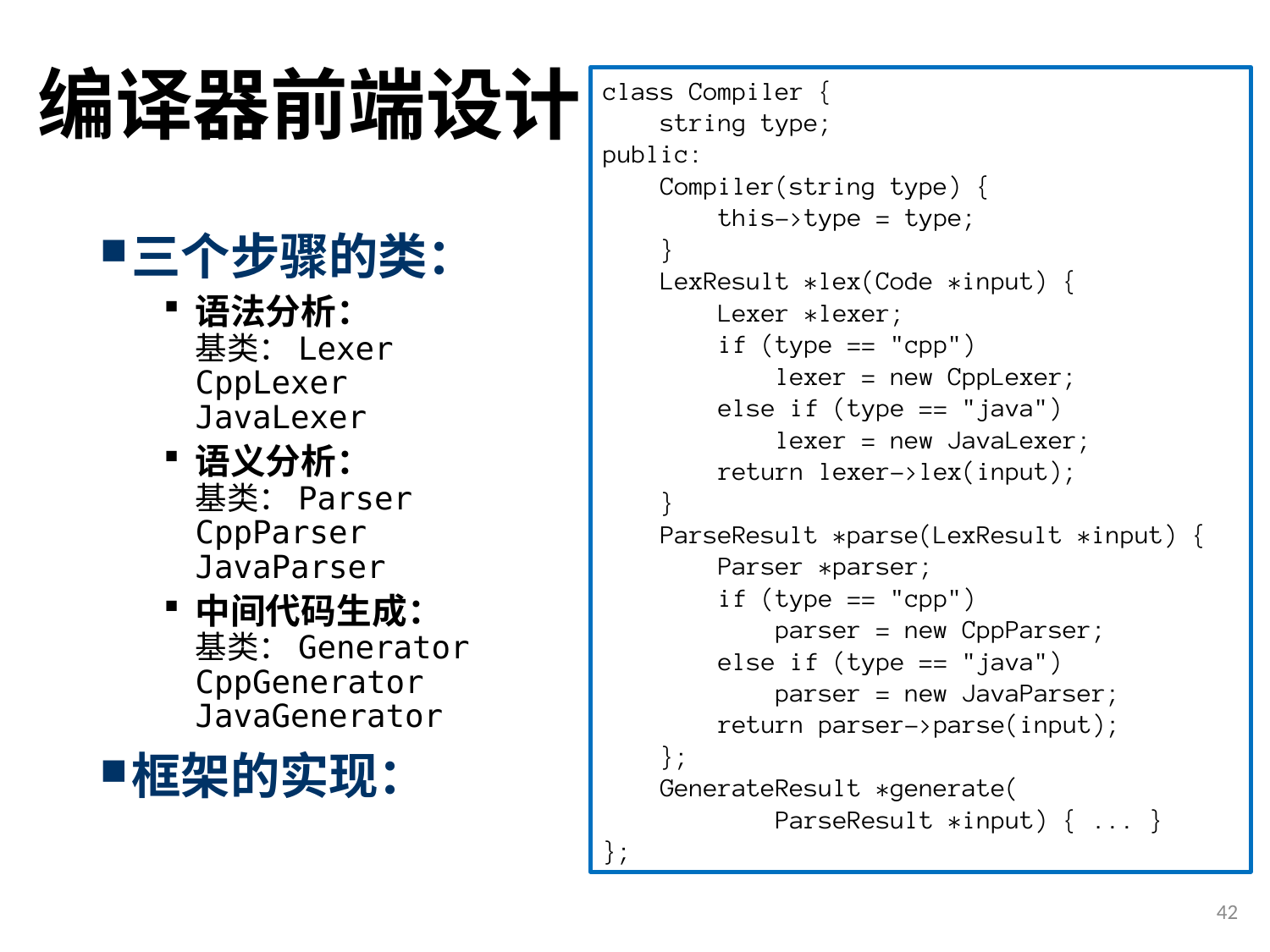

# 编译器前端设计
class Compiler {
    string type;
public:
    Compiler(string type) {
        this->type = type;
    }
    LexResult *lex(Code *input) {
        Lexer *lexer;
        if (type == "cpp")
            lexer = new CppLexer;
        else if (type == "java")
            lexer = new JavaLexer;
        return lexer->lex(input);
    }
    ParseResult *parse(LexResult *input) {
        Parser *parser;
        if (type == "cpp")
            parser = new CppParser;
        else if (type == "java")
            parser = new JavaParser;
        return parser->parse(input);
    };
    GenerateResult *generate(
            ParseResult *input) { ... }
};
三个步骤的类：
语法分析：
基类：Lexer
CppLexer
JavaLexer
语义分析：
基类：Parser
CppParser
JavaParser
中间代码生成：
基类：Generator
CppGenerator
JavaGenerator
框架的实现：

42